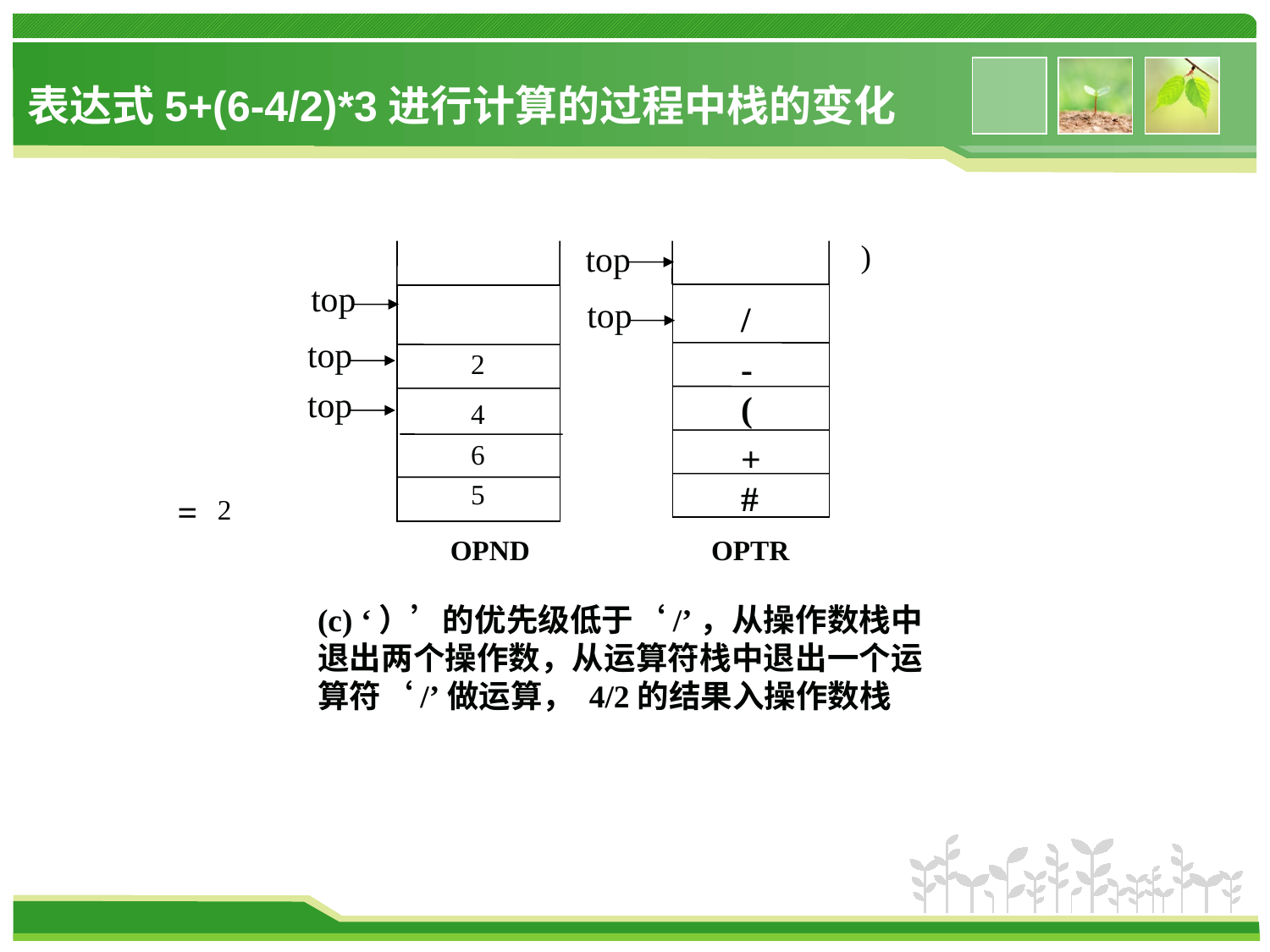

表达式5+(6-4/2)*3进行计算的过程中栈的变化
top

)

top

top

/
top

2
-

top

(

4

6
+

5
#

=

2

OPND                          OPTR

(c) ‘）’的优先级低于‘/’，从操作数栈中退出两个操作数，从运算符栈中退出一个运算符‘/’做运算， 4/2的结果入操作数栈

37